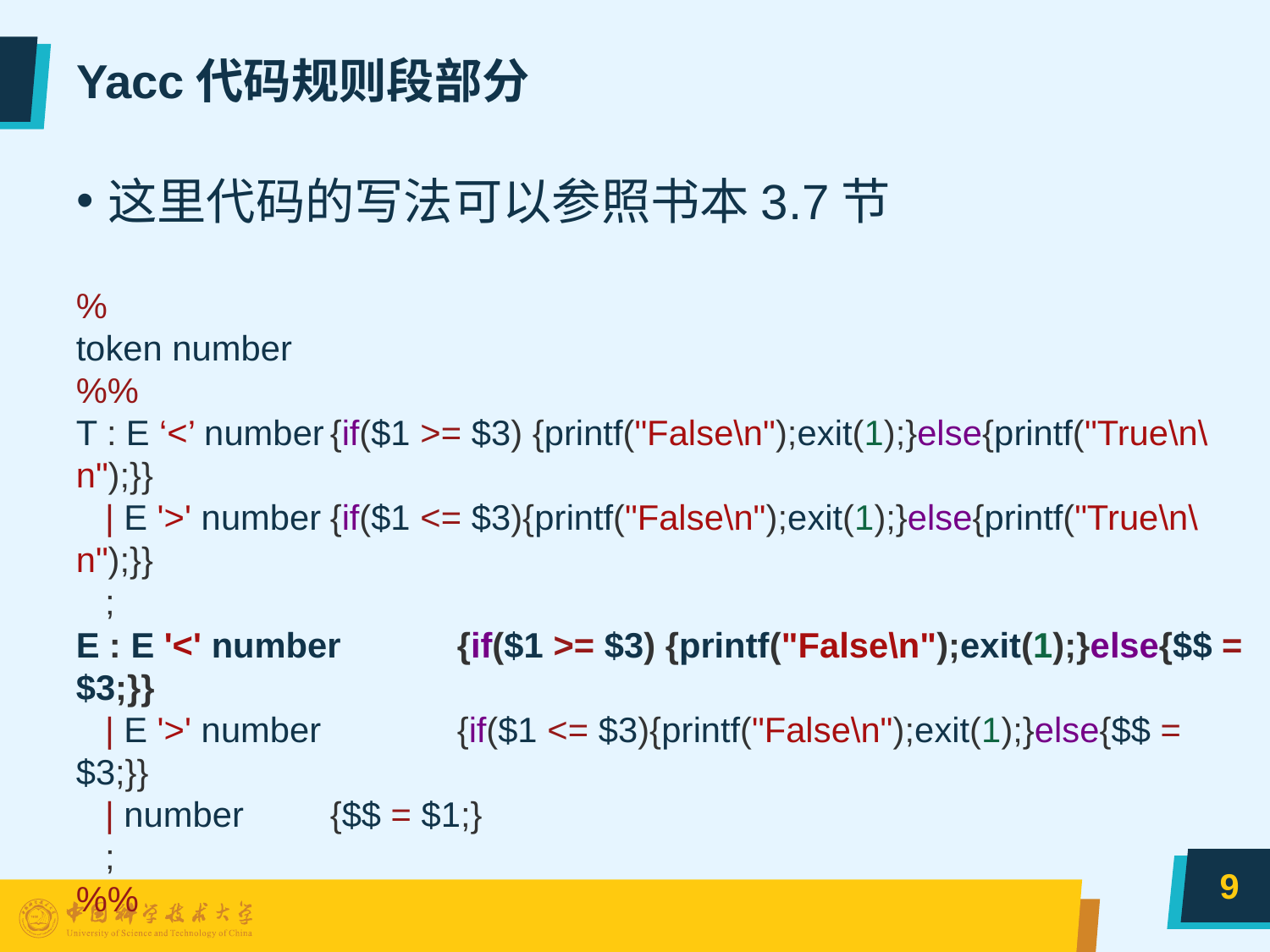

# Yacc代码规则段部分
这里代码的写法可以参照书本3.7节
%
token number
%%
T : E ‘<’ number	{if($1 >= $3) {printf("False\n");exit(1);}else{printf("True\n\n");}}
   | E '>' number	{if($1 <= $3){printf("False\n");exit(1);}else{printf("True\n\n");}}
   ;
E : E '<' number 	{if($1 >= $3) {printf("False\n");exit(1);}else{$$ = $3;}}
   | E '>' number 	{if($1 <= $3){printf("False\n");exit(1);}else{$$ = $3;}}
   | number 	{$$ = $1;}
   ;
%%
9